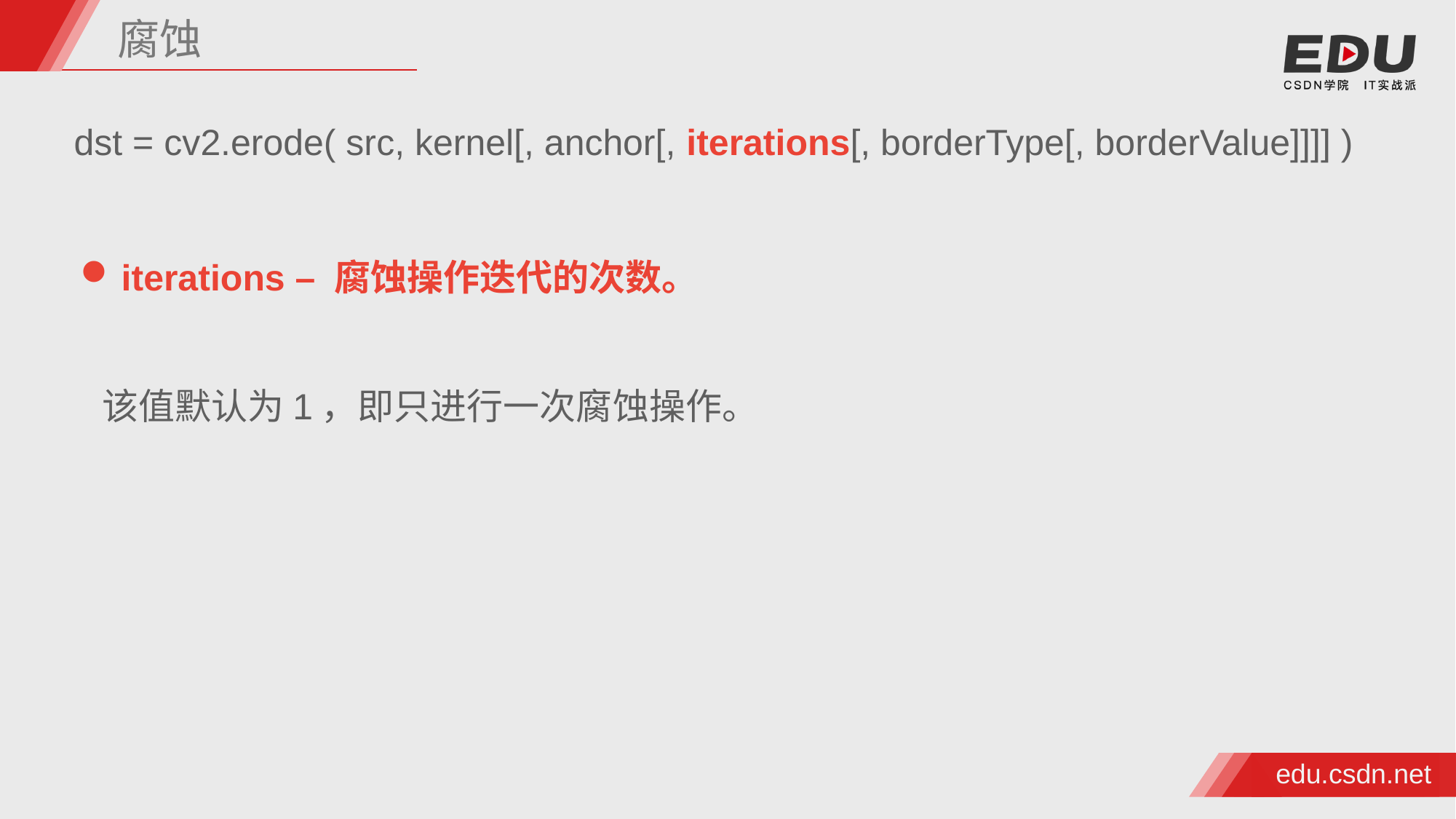

腐蚀

dst = cv2.erode( src, kernel[, anchor[, iterations[, borderType[, borderValue]]]] )
iterations – 腐蚀操作迭代的次数。
该值默认为1，即只进行一次腐蚀操作。